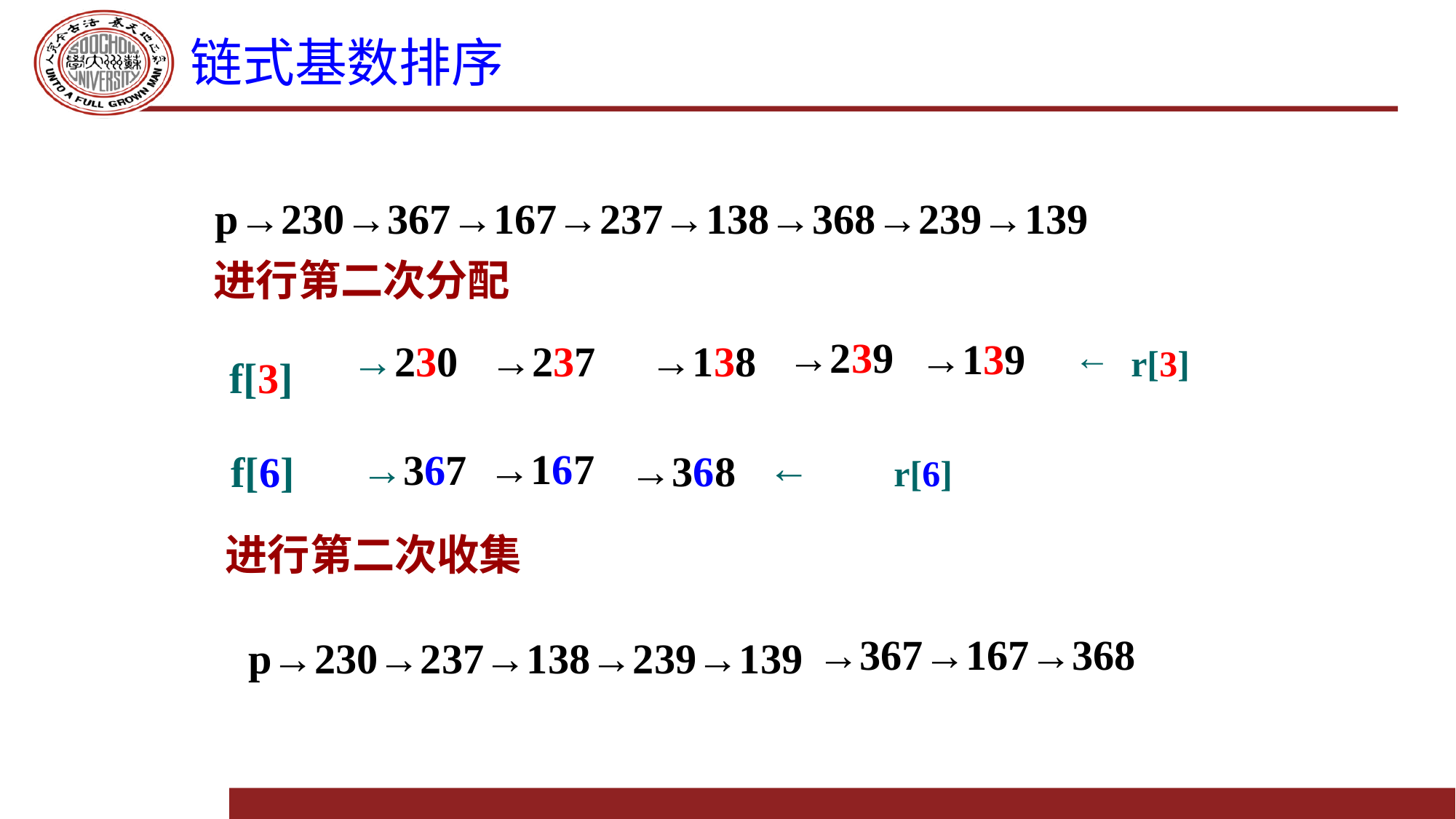

# 链式基数排序
p→230→367→167→237→138→368→239→139
进行第二次分配
→239
r[3]
→139
←
→237
→138
→230
f[3]
 f[6]
←
→167
→367
→368
 r[6]
进行第二次收集
p→230→237→138→239→139
→367→167→368